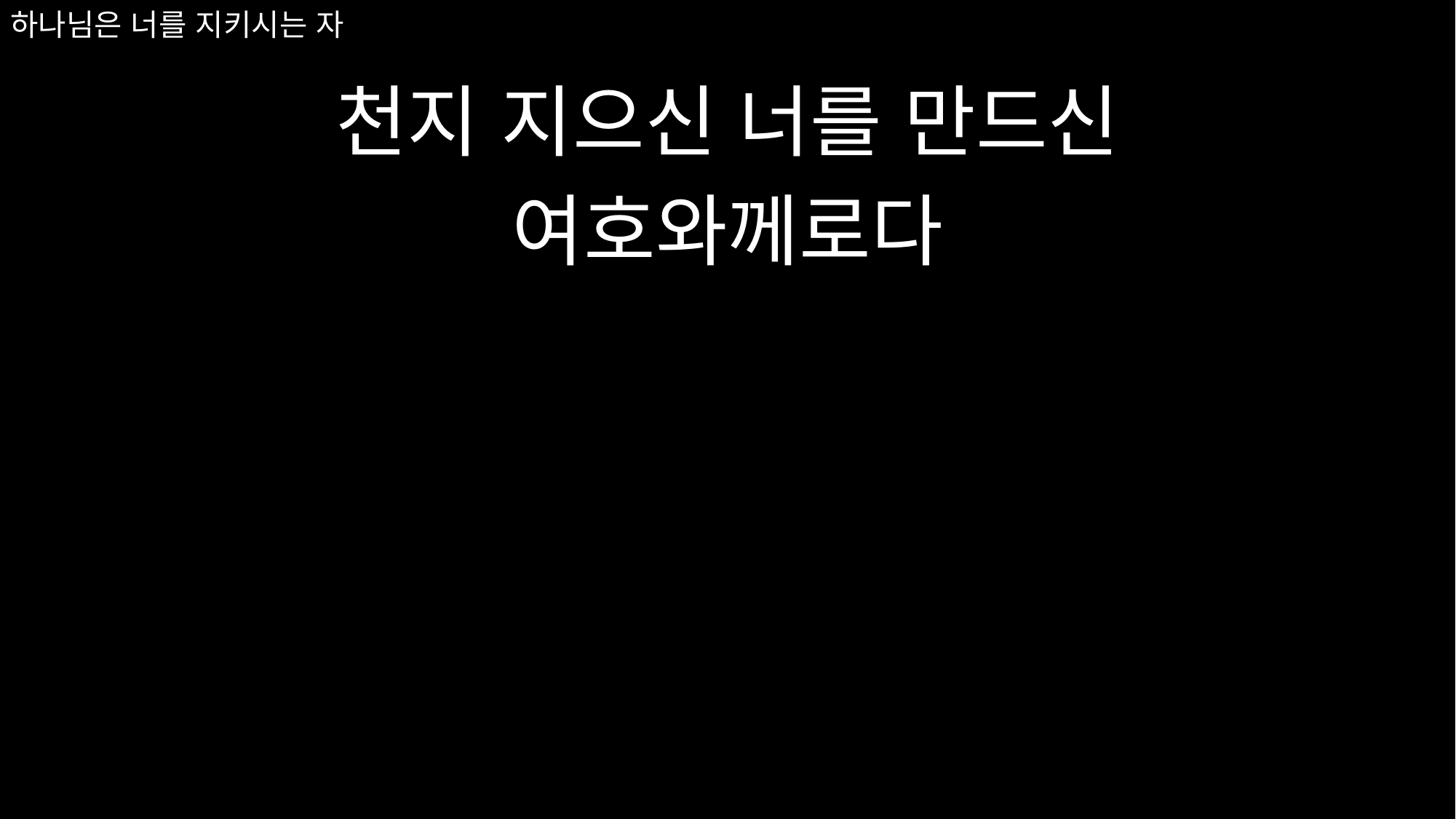

천지 지으신 너를 만드신
여호와께로다

# 하나님은 너를 지키시는 자